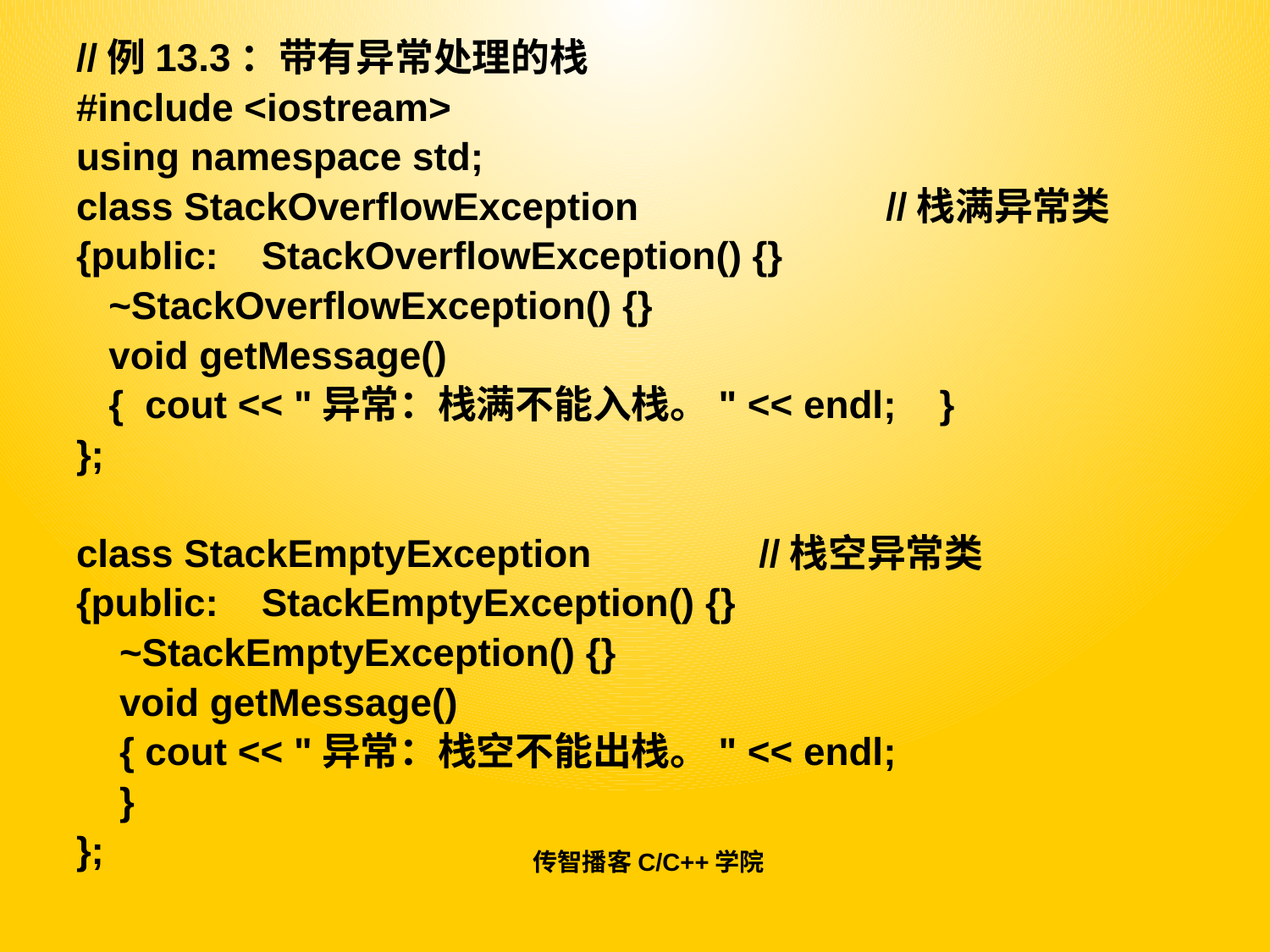

//例13.3：带有异常处理的栈
#include <iostream>
using namespace std;
class StackOverflowException		//栈满异常类
{public:    StackOverflowException() {}
   ~StackOverflowException() {}
   void getMessage()
   {  cout << "异常：栈满不能入栈。" << endl;    }
};

class StackEmptyException		//栈空异常类
{public:    StackEmptyException() {}
    ~StackEmptyException() {}
    void getMessage()
    { cout << "异常：栈空不能出栈。" << endl;
    }
};
#
传智播客C/C++学院